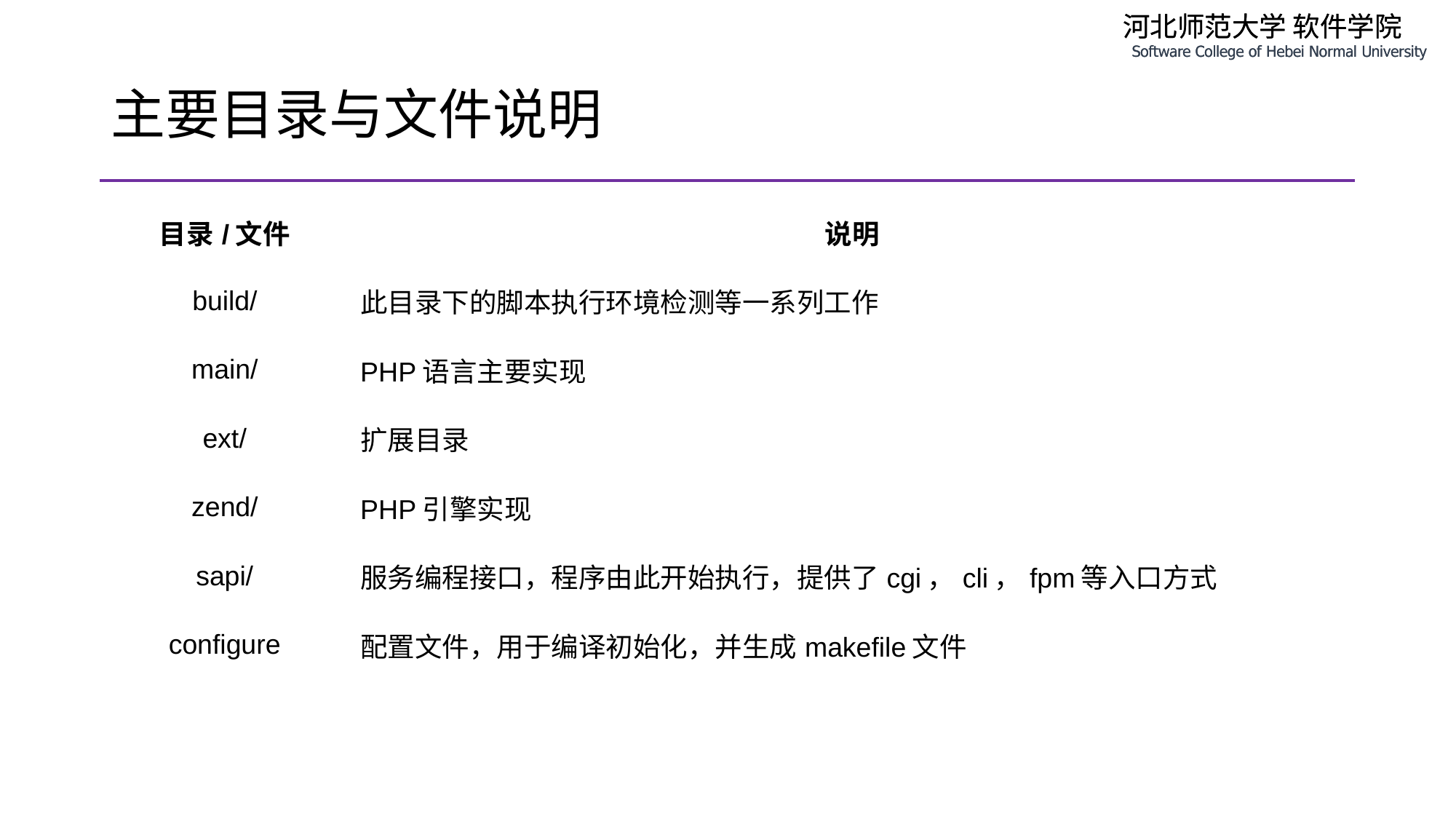

# 主要目录与文件说明
| 目录/文件 | 说明 |
| --- | --- |
| build/ | 此目录下的脚本执行环境检测等一系列工作 |
| main/ | PHP语言主要实现 |
| ext/ | 扩展目录 |
| zend/ | PHP引擎实现 |
| sapi/ | 服务编程接口，程序由此开始执行，提供了cgi，cli，fpm等入口方式 |
| configure | 配置文件，用于编译初始化，并生成makefile文件 |